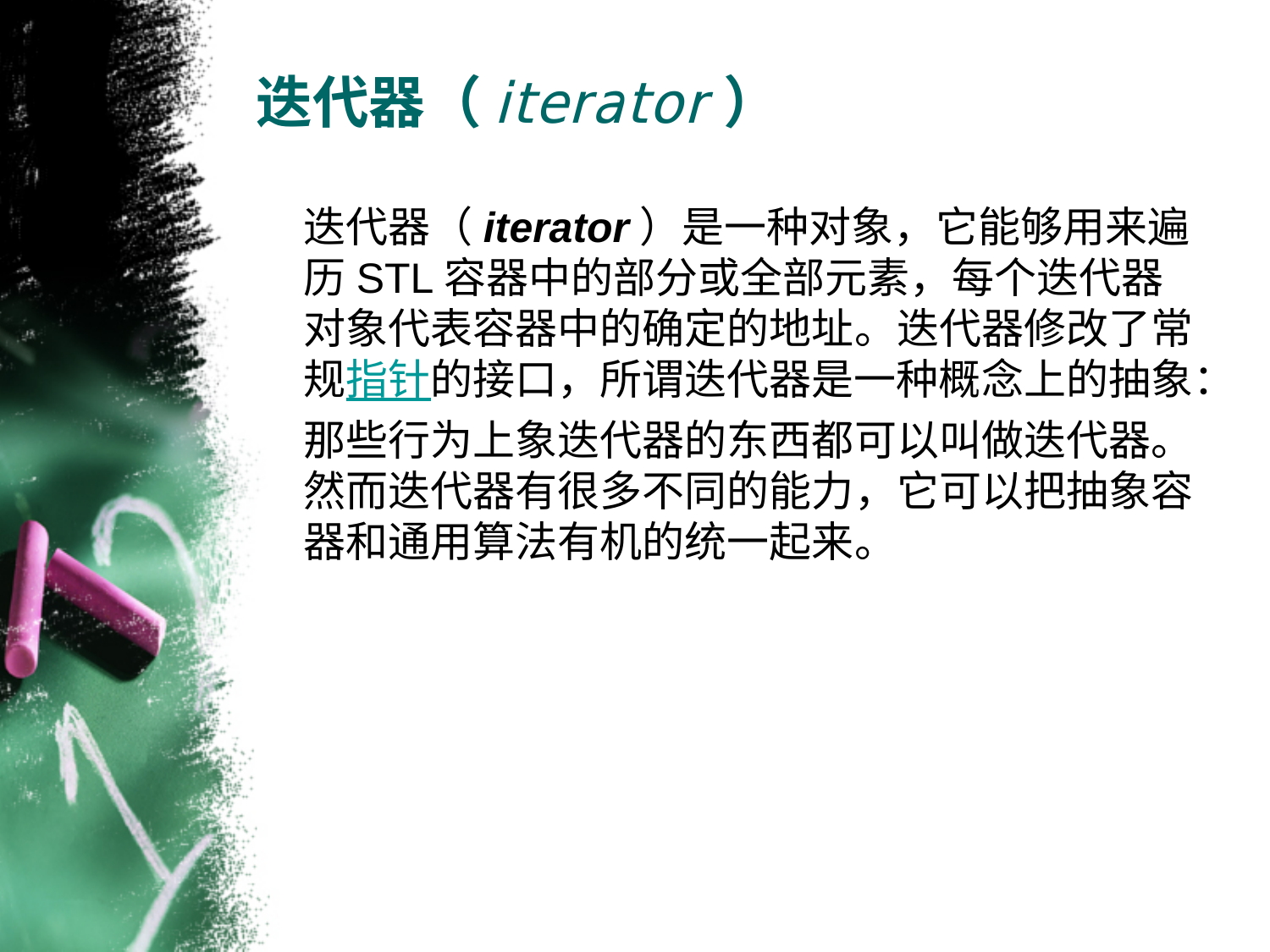

# 迭代器（iterator）
	迭代器（iterator）是一种对象，它能够用来遍历STL容器中的部分或全部元素，每个迭代器对象代表容器中的确定的地址。迭代器修改了常规指针的接口，所谓迭代器是一种概念上的抽象：那些行为上象迭代器的东西都可以叫做迭代器。然而迭代器有很多不同的能力，它可以把抽象容器和通用算法有机的统一起来。